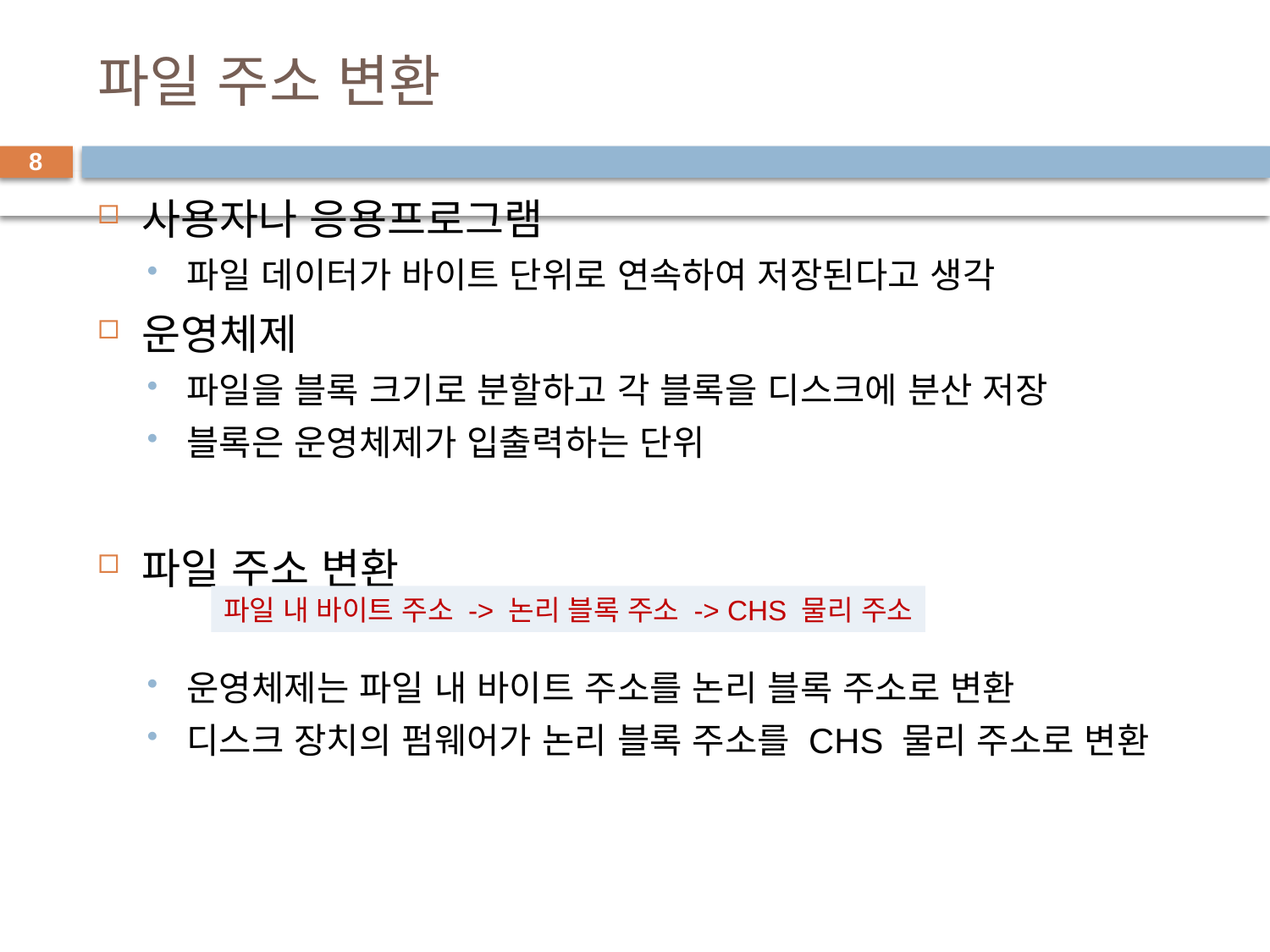

# 파일 주소 변환
8
사용자나 응용프로그램
파일 데이터가 바이트 단위로 연속하여 저장된다고 생각
운영체제
파일을 블록 크기로 분할하고 각 블록을 디스크에 분산 저장
블록은 운영체제가 입출력하는 단위

파일 주소 변환

운영체제는 파일 내 바이트 주소를 논리 블록 주소로 변환
디스크 장치의 펌웨어가 논리 블록 주소를 CHS 물리 주소로 변환

파일 내 바이트 주소 -> 논리 블록 주소 -> CHS 물리 주소